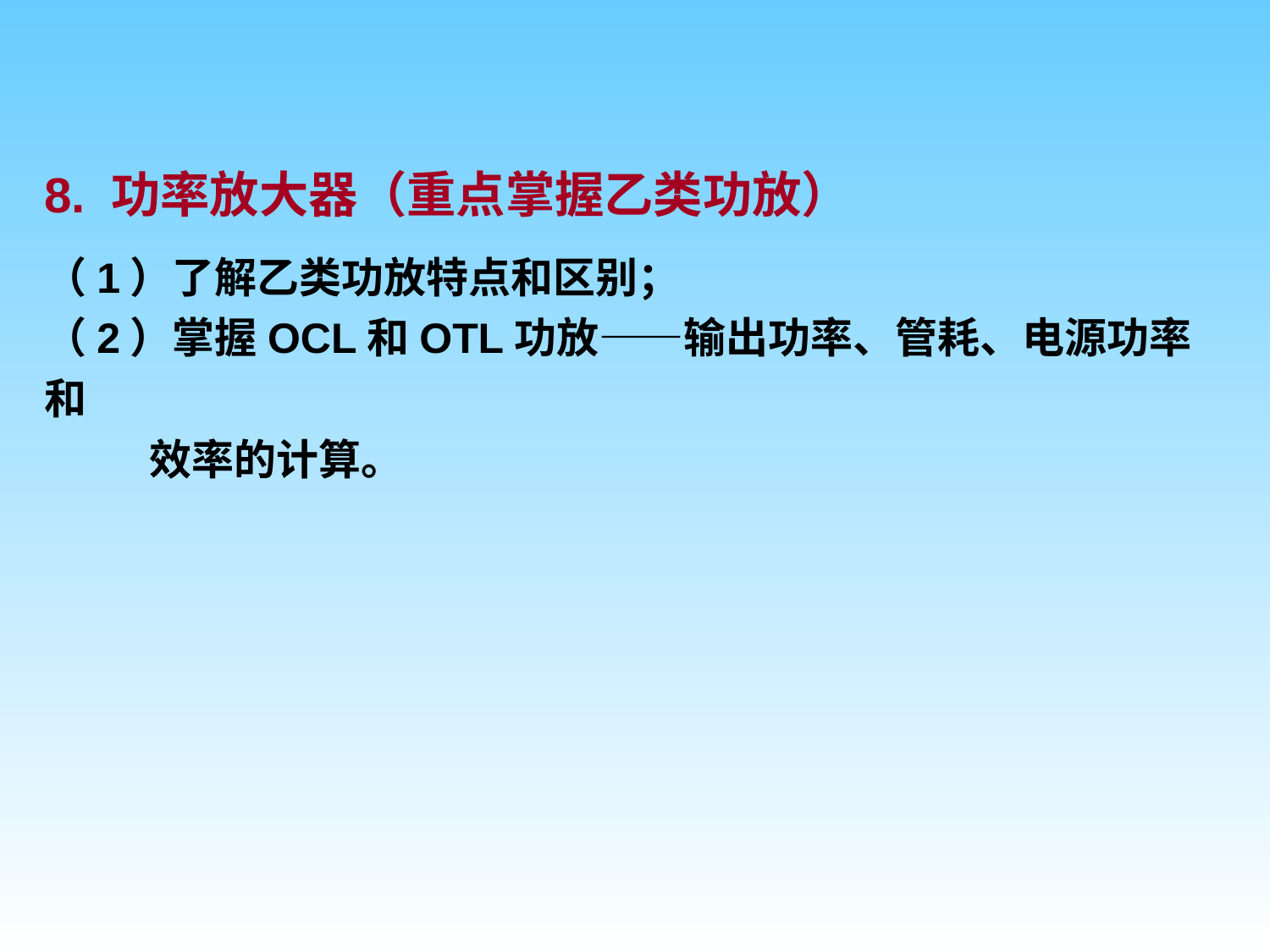

8. 功率放大器（重点掌握乙类功放）
（1）了解乙类功放特点和区别；
（2）掌握OCL和OTL功放——输出功率、管耗、电源功率和
          效率的计算。